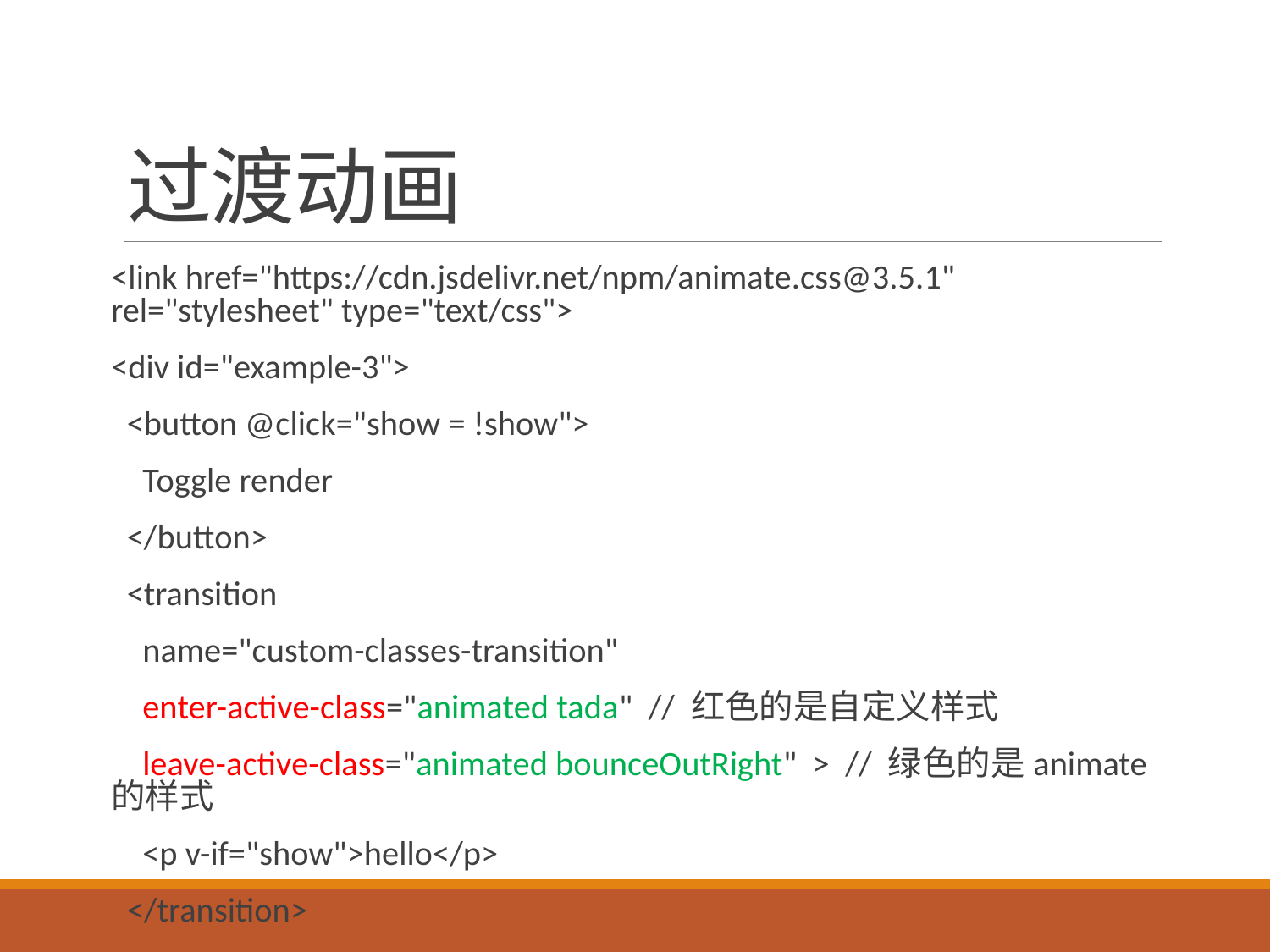

# 过渡动画
<link href="https://cdn.jsdelivr.net/npm/animate.css@3.5.1" rel="stylesheet" type="text/css">
<div id="example-3">
  <button @click="show = !show">
    Toggle render
  </button>
  <transition
    name="custom-classes-transition"
    enter-active-class="animated tada"  // 红色的是自定义样式
    leave-active-class="animated bounceOutRight"  >  // 绿色的是animate的样式
    <p v-if="show">hello</p>
  </transition>
</div>